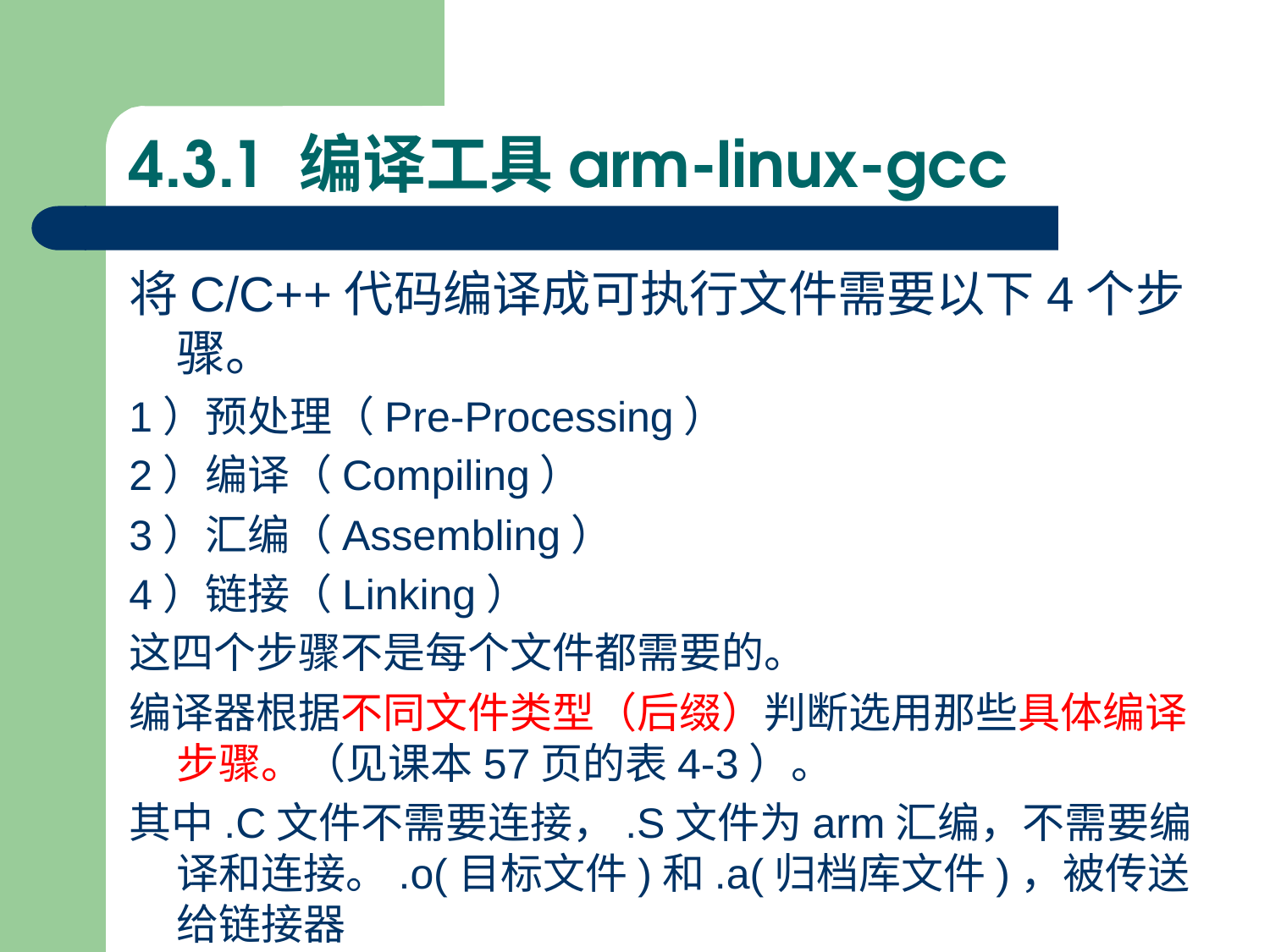

# 4.3.1 编译工具arm-linux-gcc
将C/C++代码编译成可执行文件需要以下4个步骤。
1）预处理（Pre-Processing）
2）编译（Compiling）
3）汇编（Assembling）
4）链接（Linking）
这四个步骤不是每个文件都需要的。
编译器根据不同文件类型（后缀）判断选用那些具体编译步骤。（见课本57页的表4-3）。
其中.C文件不需要连接，.S文件为arm汇编，不需要编译和连接。.o(目标文件)和.a(归档库文件)，被传送给链接器
下面，我们分别介绍这四个步内容。